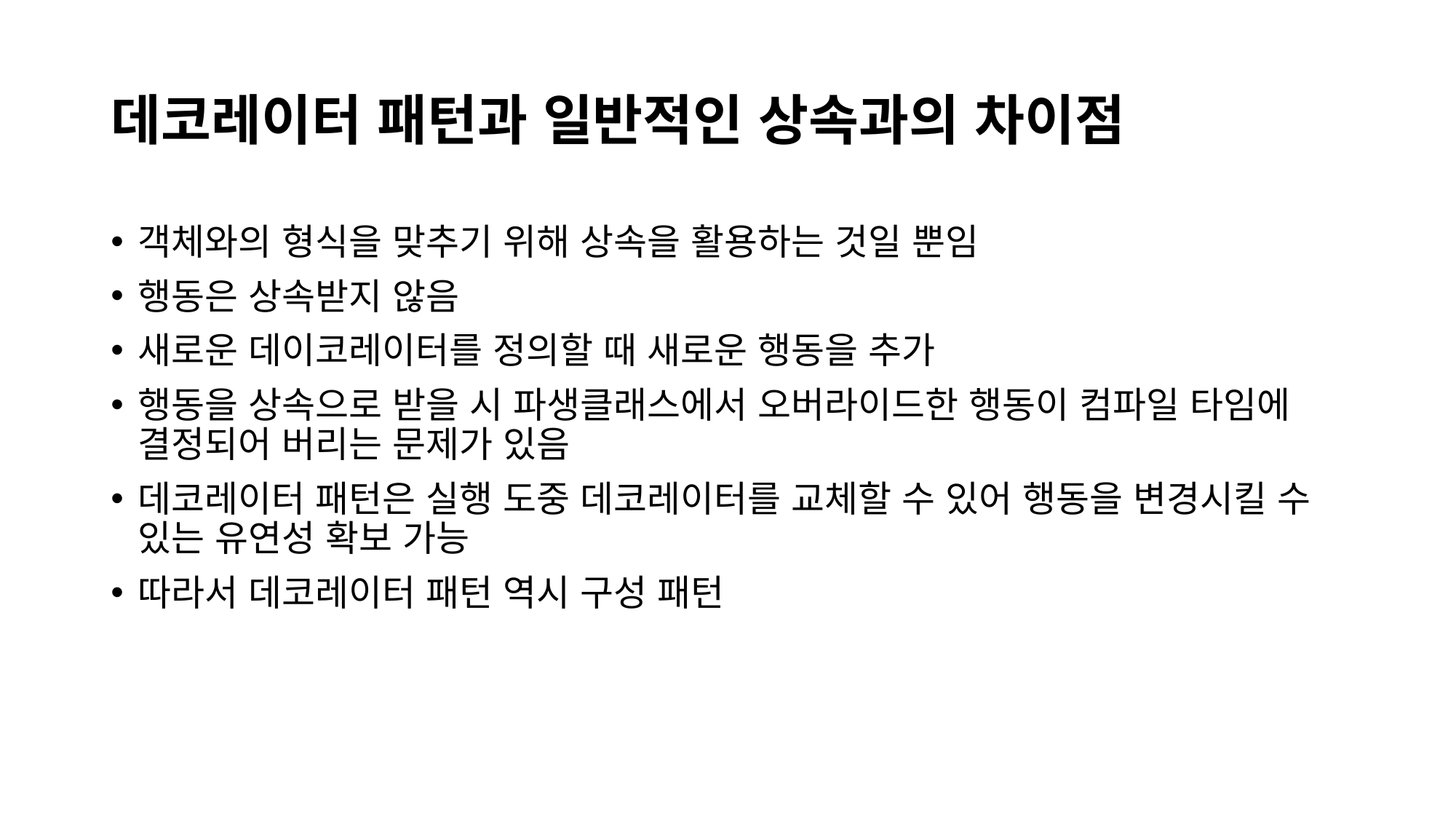

# 데코레이터 패턴과 일반적인 상속과의 차이점
객체와의 형식을 맞추기 위해 상속을 활용하는 것일 뿐임
행동은 상속받지 않음
새로운 데이코레이터를 정의할 때 새로운 행동을 추가
행동을 상속으로 받을 시 파생클래스에서 오버라이드한 행동이 컴파일 타임에 결정되어 버리는 문제가 있음
데코레이터 패턴은 실행 도중 데코레이터를 교체할 수 있어 행동을 변경시킬 수 있는 유연성 확보 가능
따라서 데코레이터 패턴 역시 구성 패턴